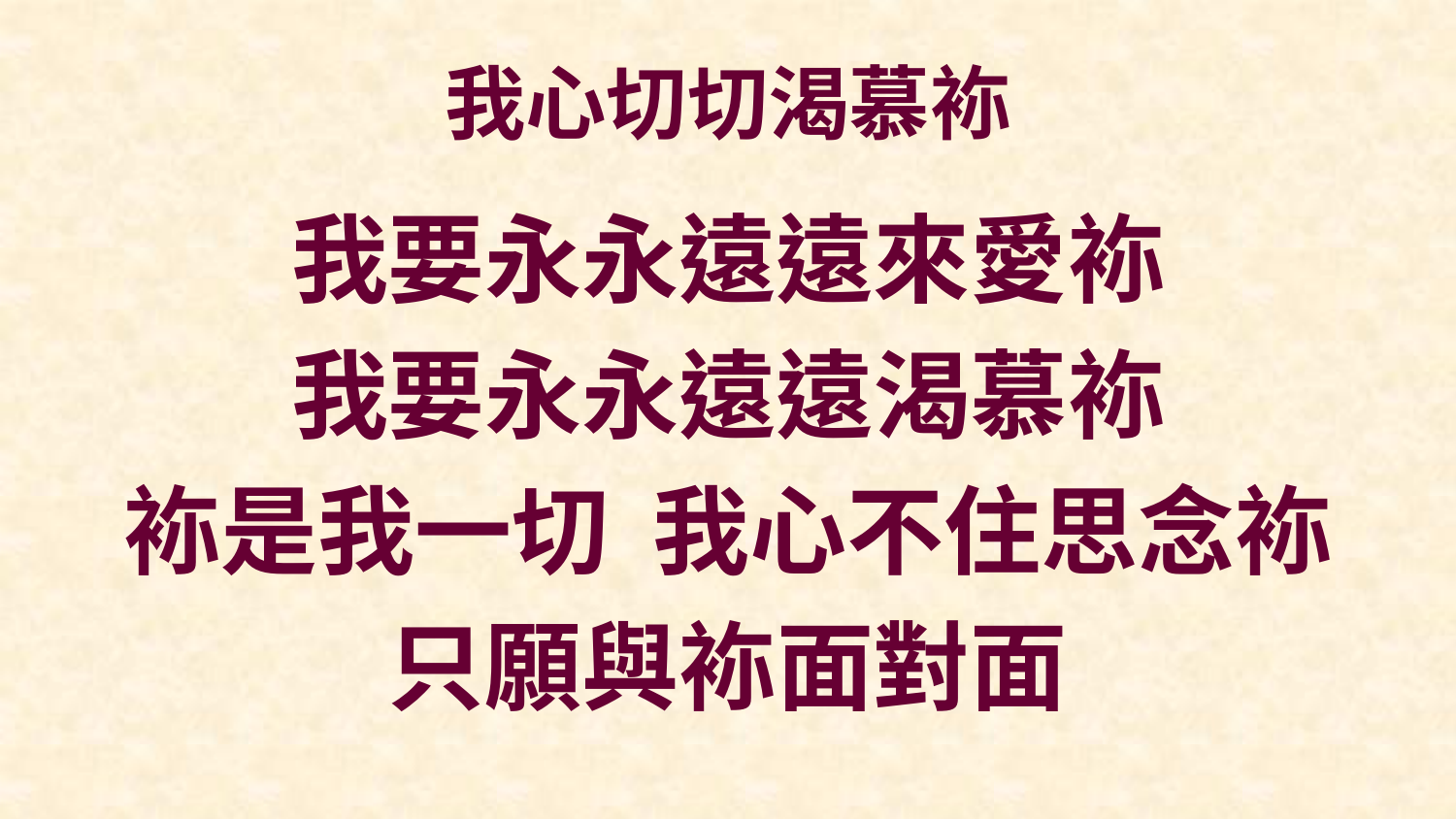

# 我心切切渴慕袮
我要永永遠遠來愛袮
我要永永遠遠渴慕袮
袮是我一切  我心不住思念袮
只願與袮面對面